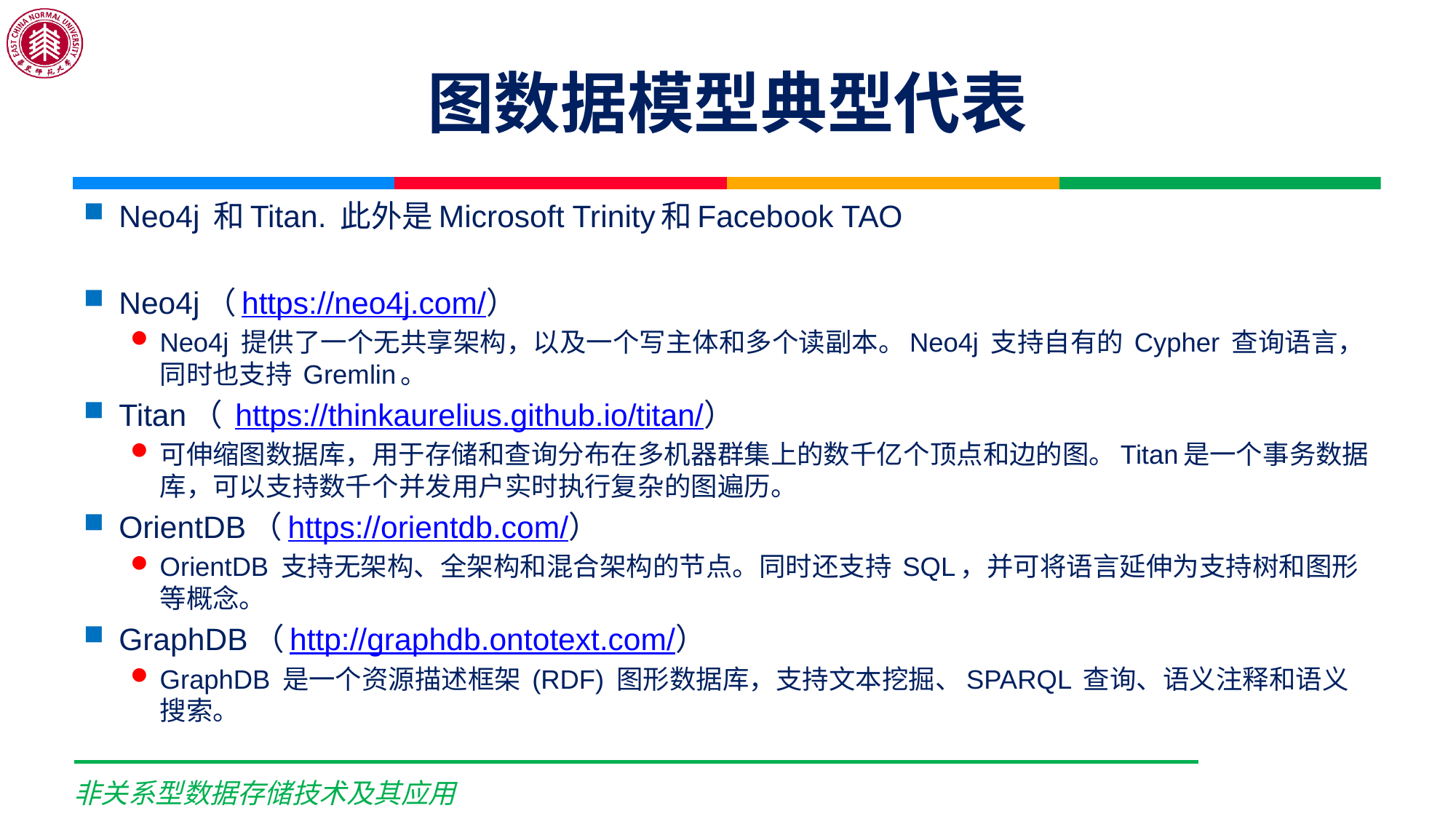

# 图数据模型典型代表
Neo4j 和Titan. 此外是Microsoft Trinity和Facebook TAO

Neo4j（https://neo4j.com/）
Neo4j 提供了一个无共享架构，以及一个写主体和多个读副本。Neo4j 支持自有的 Cypher 查询语言，同时也支持 Gremlin。
Titan（ https://thinkaurelius.github.io/titan/）
可伸缩图数据库，用于存储和查询分布在多机器群集上的数千亿个顶点和边的图。Titan是一个事务数据库，可以支持数千个并发用户实时执行复杂的图遍历。
OrientDB（https://orientdb.com/）
OrientDB 支持无架构、全架构和混合架构的节点。同时还支持 SQL，并可将语言延伸为支持树和图形等概念。
GraphDB（http://graphdb.ontotext.com/）
GraphDB 是一个资源描述框架 (RDF) 图形数据库，支持文本挖掘、SPARQL 查询、语义注释和语义搜索。